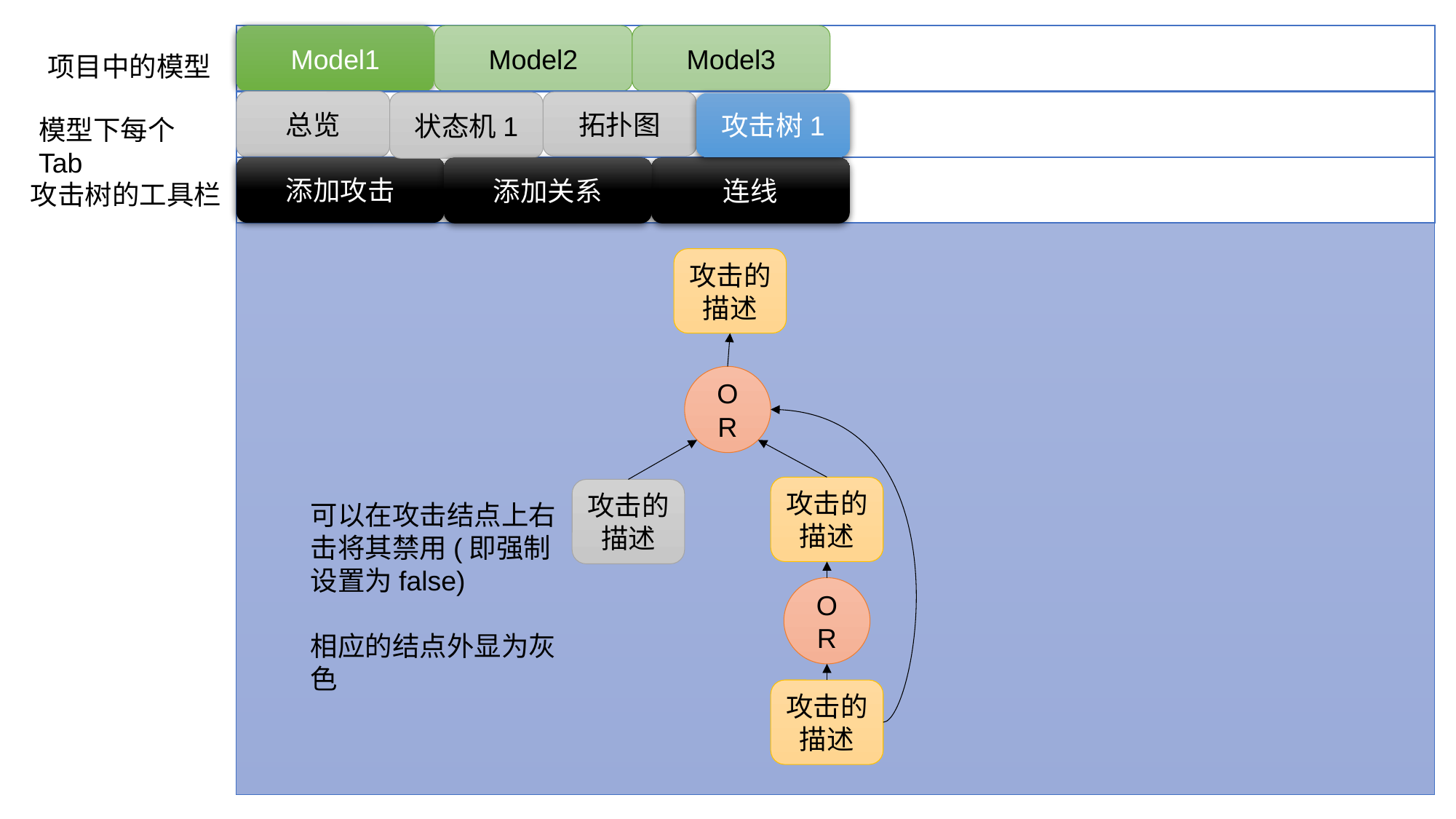

Model2
Model3
Model1

项目中的模型

总览
拓扑图
状态机1
攻击树1
模型下每个Tab
添加攻击

添加关系
连线
攻击树的工具栏
攻击的描述
OR
攻击的描述
攻击的描述
可以在攻击结点上右击将其禁用(即强制设置为false)

相应的结点外显为灰色
OR
攻击的描述